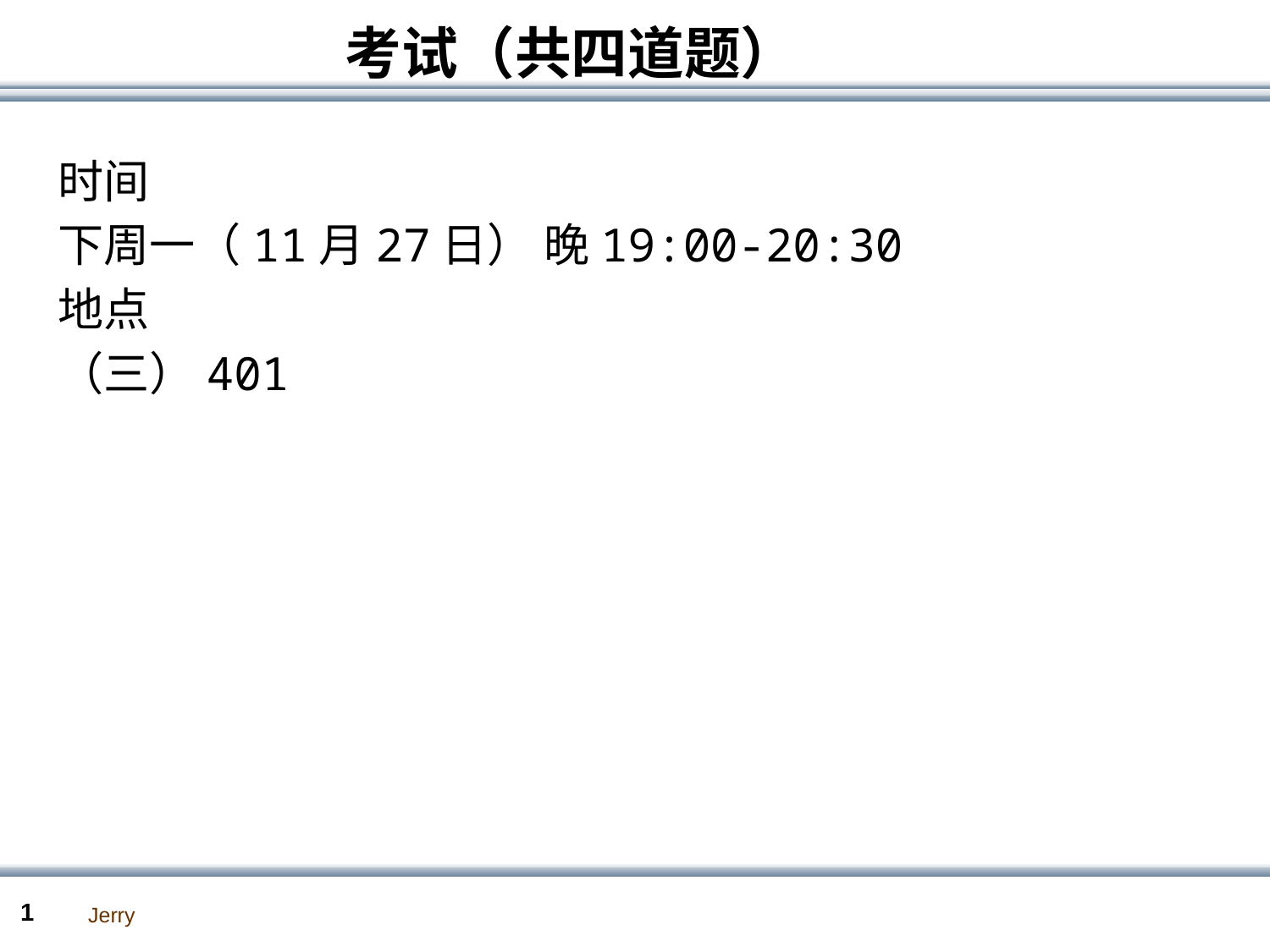

# 考试（共四道题）
时间
下周一（11月27日） 晚19:00-20:30
地点
（三）401